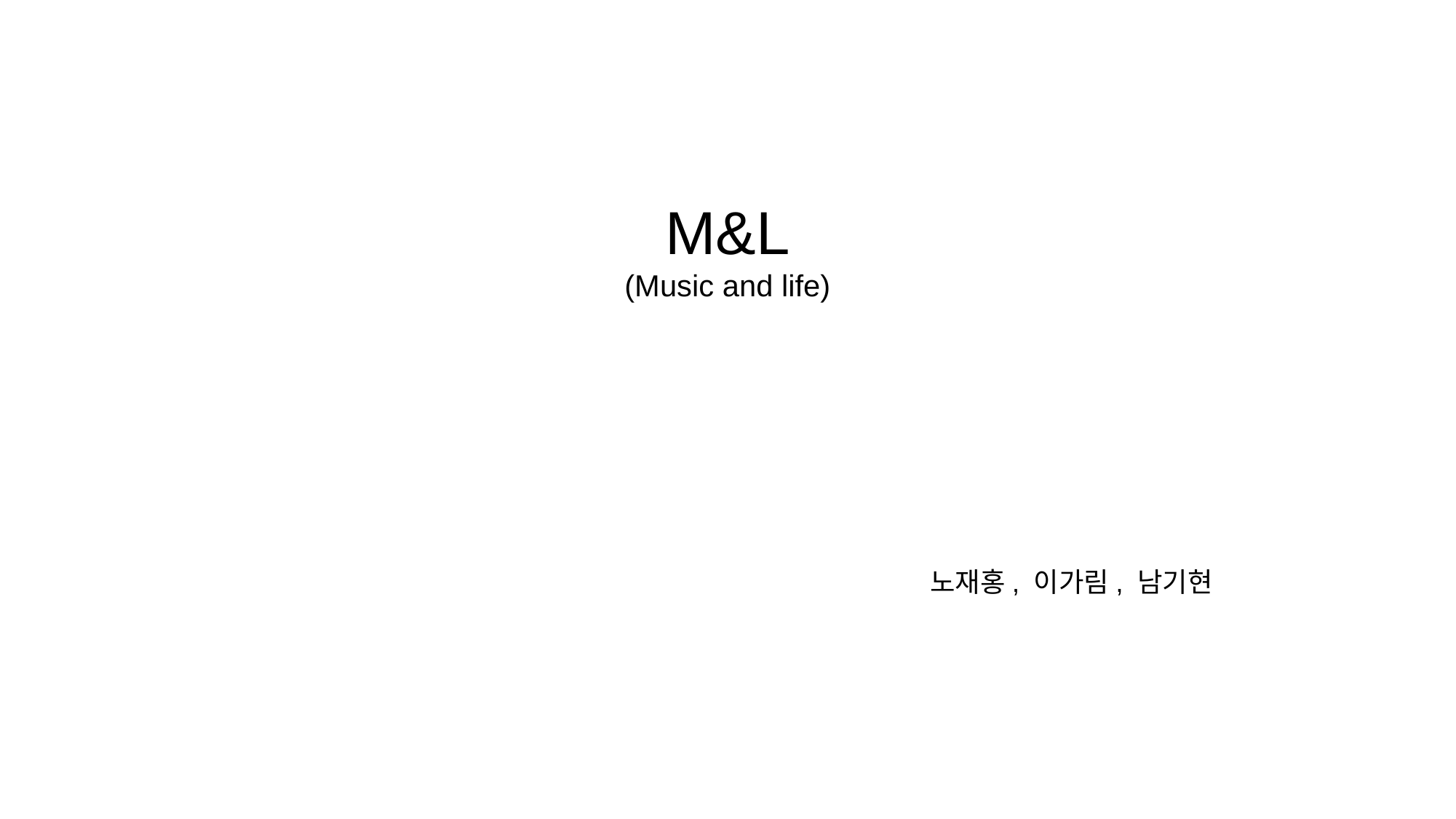

M&L
(Music and life)
노재홍, 이가림, 남기현